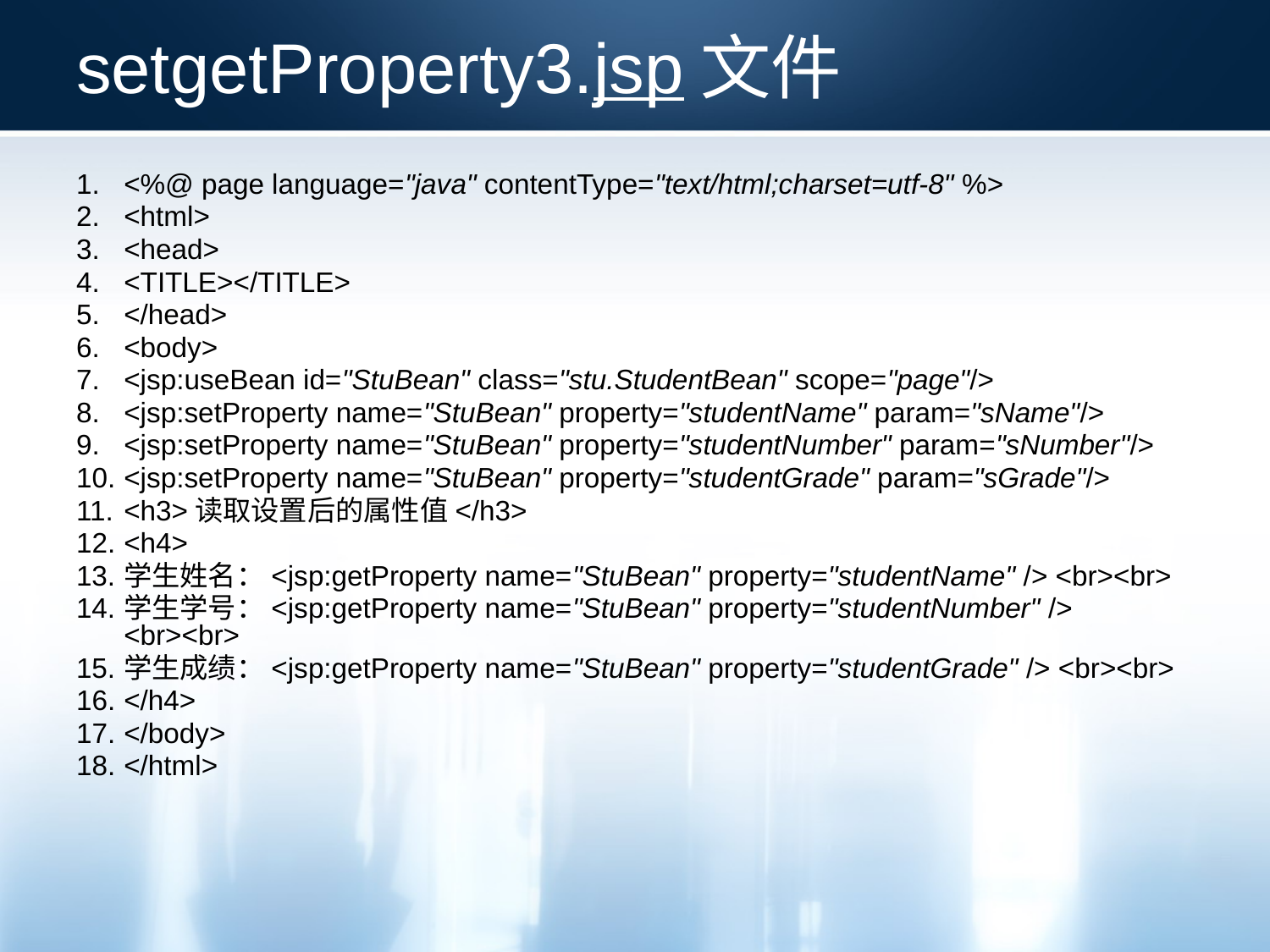

# setgetProperty3.jsp文件
<%@ page language="java" contentType="text/html;charset=utf-8" %>
<html>
<head>
<TITLE></TITLE>
</head>
<body>
<jsp:useBean id="StuBean" class="stu.StudentBean" scope="page"/>
<jsp:setProperty name="StuBean" property="studentName" param="sName"/>
<jsp:setProperty name="StuBean" property="studentNumber" param="sNumber"/>
<jsp:setProperty name="StuBean" property="studentGrade" param="sGrade"/>
<h3>读取设置后的属性值</h3>
<h4>
学生姓名：<jsp:getProperty name="StuBean" property="studentName" /> <br><br>
学生学号：<jsp:getProperty name="StuBean" property="studentNumber" /> <br><br>
学生成绩：<jsp:getProperty name="StuBean" property="studentGrade" /> <br><br>
</h4>
</body>
</html>